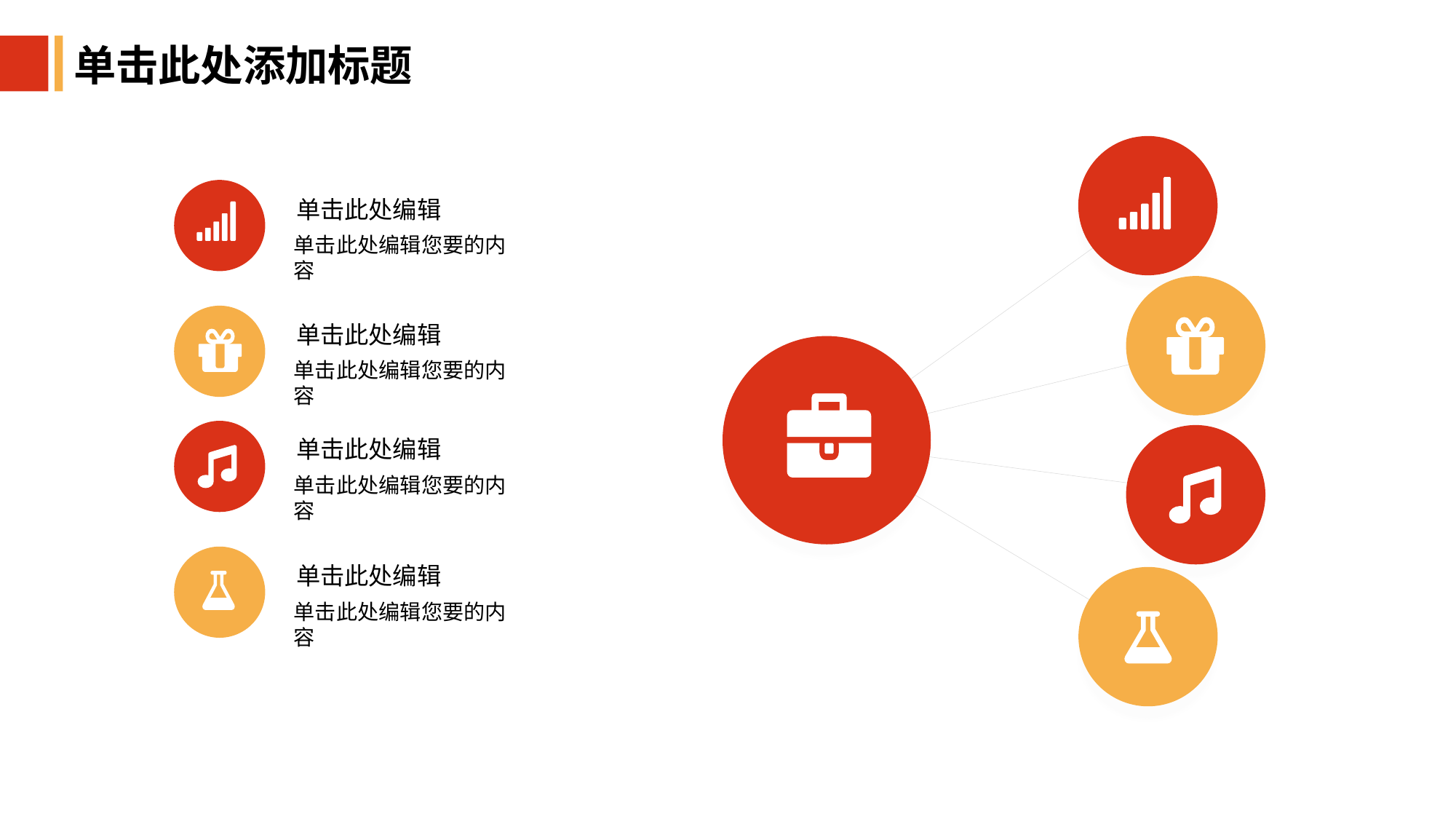

单击此处添加标题

单击此处编辑

单击此处编辑您要的内容

单击此处编辑

单击此处编辑您要的内容

单击此处编辑

单击此处编辑您要的内容

单击此处编辑

单击此处编辑您要的内容